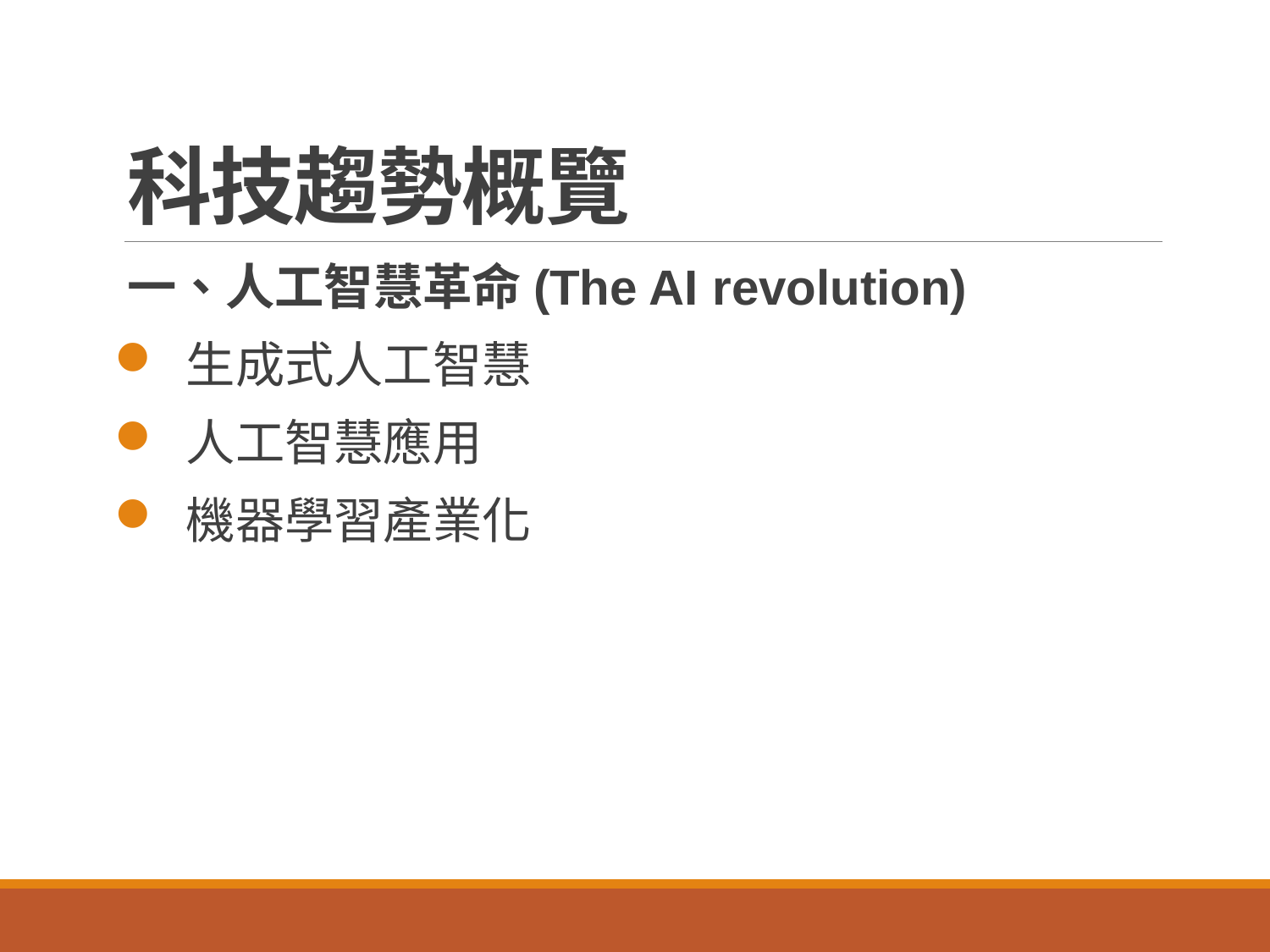

# 科技趨勢概覽
一、人工智慧革命(The AI revolution)
 生成式人工智慧
 人工智慧應用
 機器學習產業化